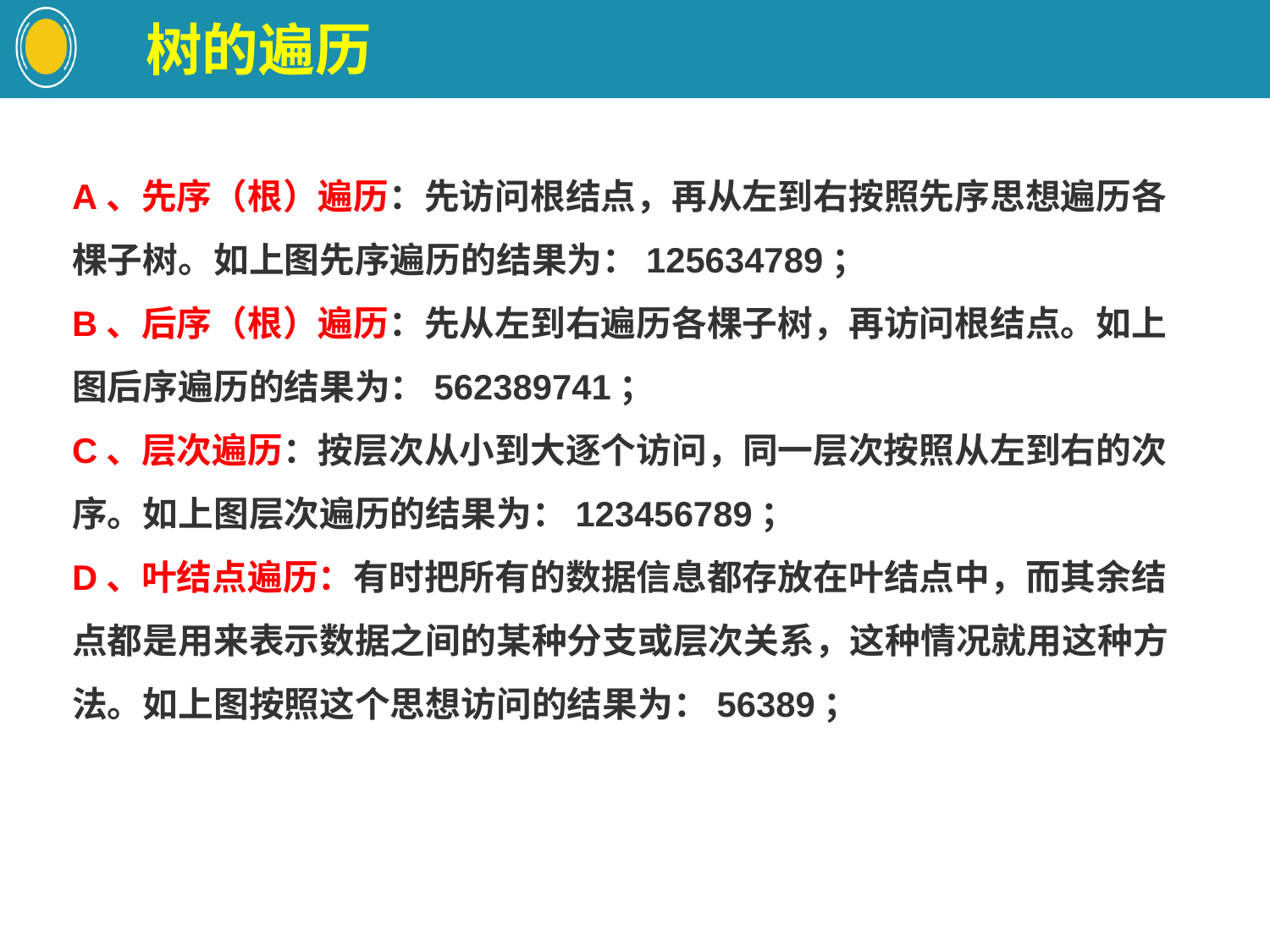

树的遍历
A、先序（根）遍历：先访问根结点，再从左到右按照先序思想遍历各棵子树。如上图先序遍历的结果为：125634789；
B、后序（根）遍历：先从左到右遍历各棵子树，再访问根结点。如上图后序遍历的结果为：562389741；
C、层次遍历：按层次从小到大逐个访问，同一层次按照从左到右的次序。如上图层次遍历的结果为：123456789；
D、叶结点遍历：有时把所有的数据信息都存放在叶结点中，而其余结点都是用来表示数据之间的某种分支或层次关系，这种情况就用这种方法。如上图按照这个思想访问的结果为：56389；